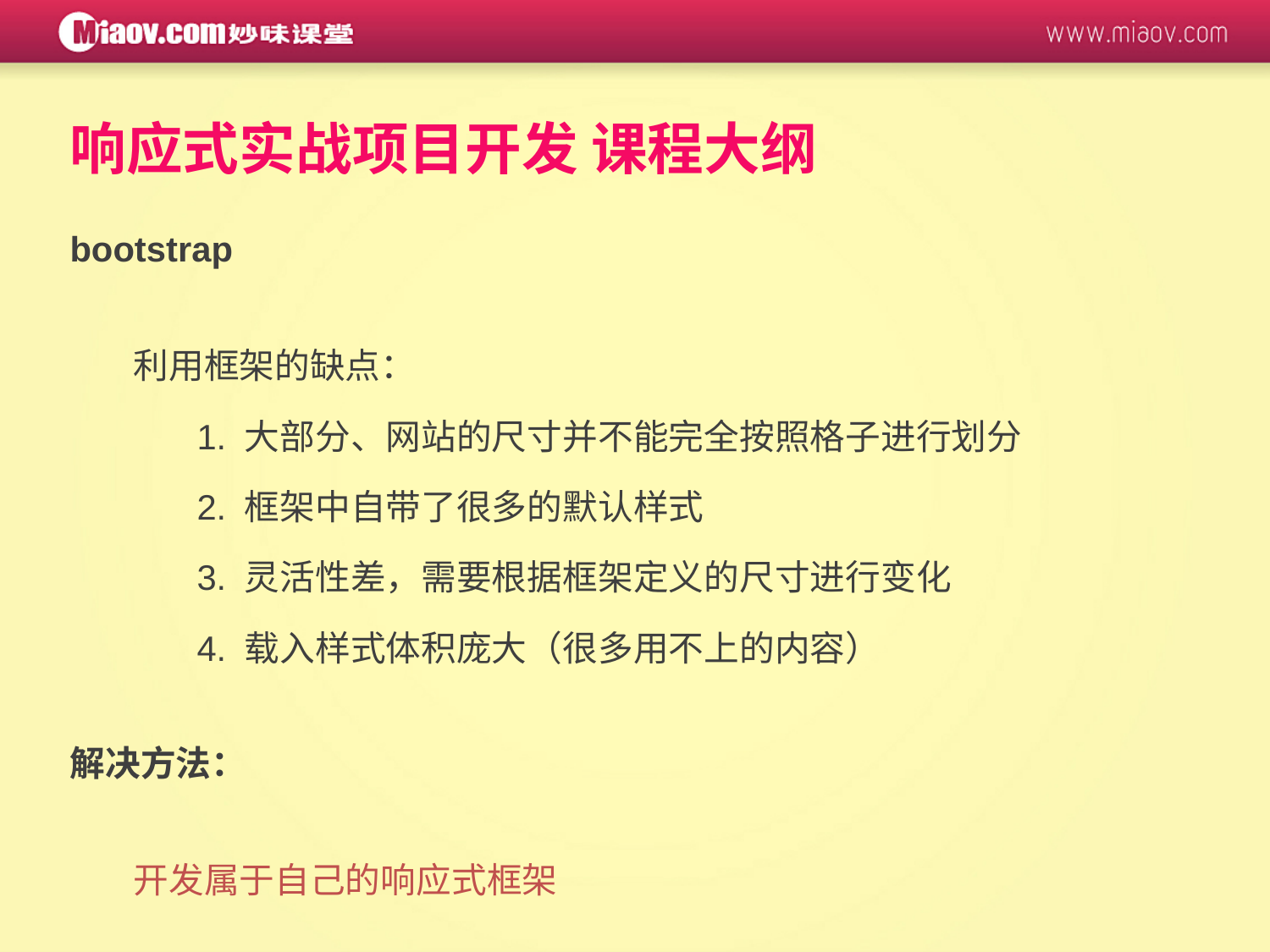

响应式实战项目开发 课程大纲

bootstrap

利用框架的缺点：
	1. 大部分、网站的尺寸并不能完全按照格子进行划分
	2. 框架中自带了很多的默认样式
	3. 灵活性差，需要根据框架定义的尺寸进行变化
	4. 载入样式体积庞大（很多用不上的内容）

解决方法：

开发属于自己的响应式框架